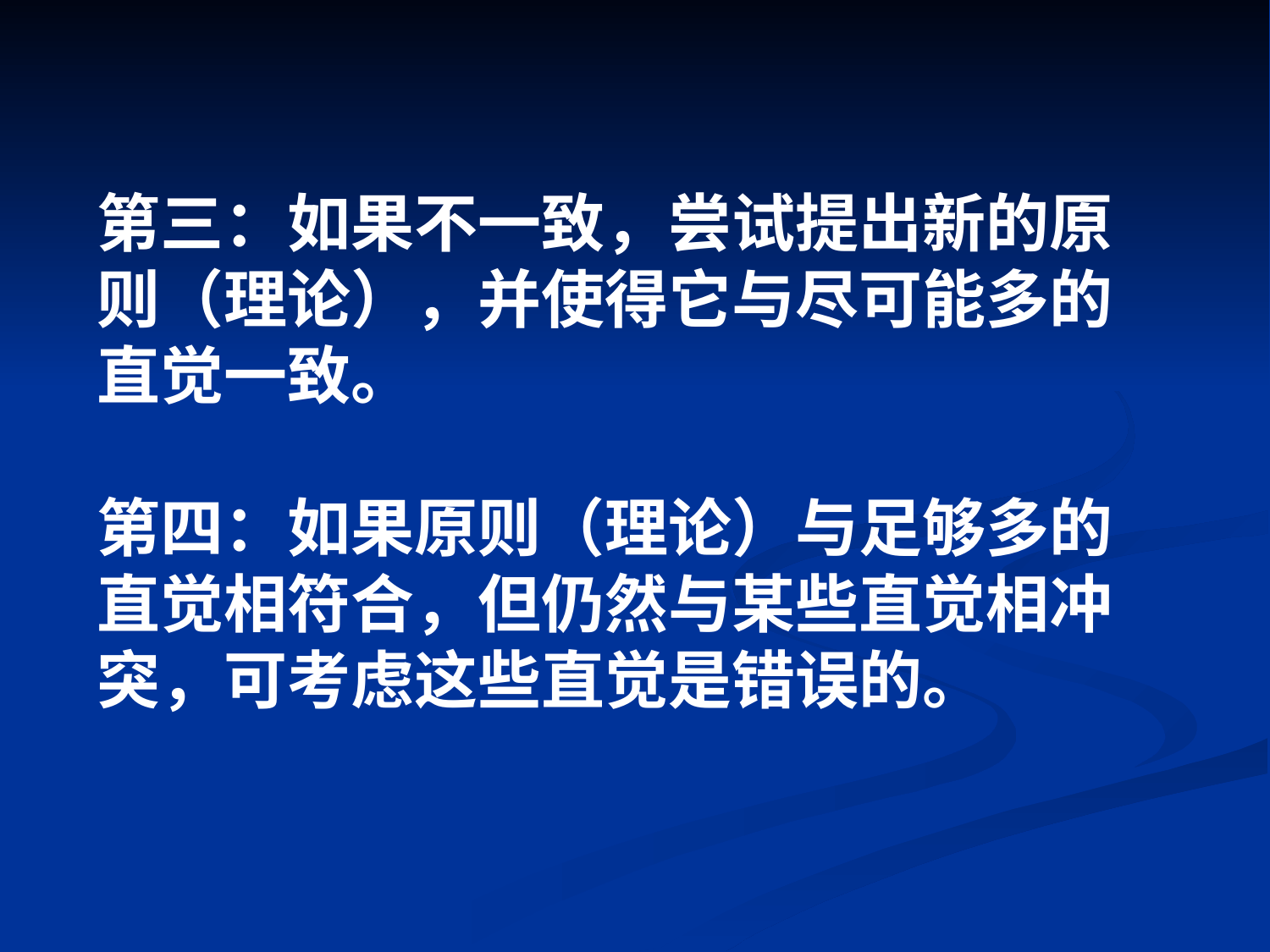

第三：如果不一致，尝试提出新的原则（理论），并使得它与尽可能多的直觉一致。

第四：如果原则（理论）与足够多的直觉相符合，但仍然与某些直觉相冲突，可考虑这些直觉是错误的。